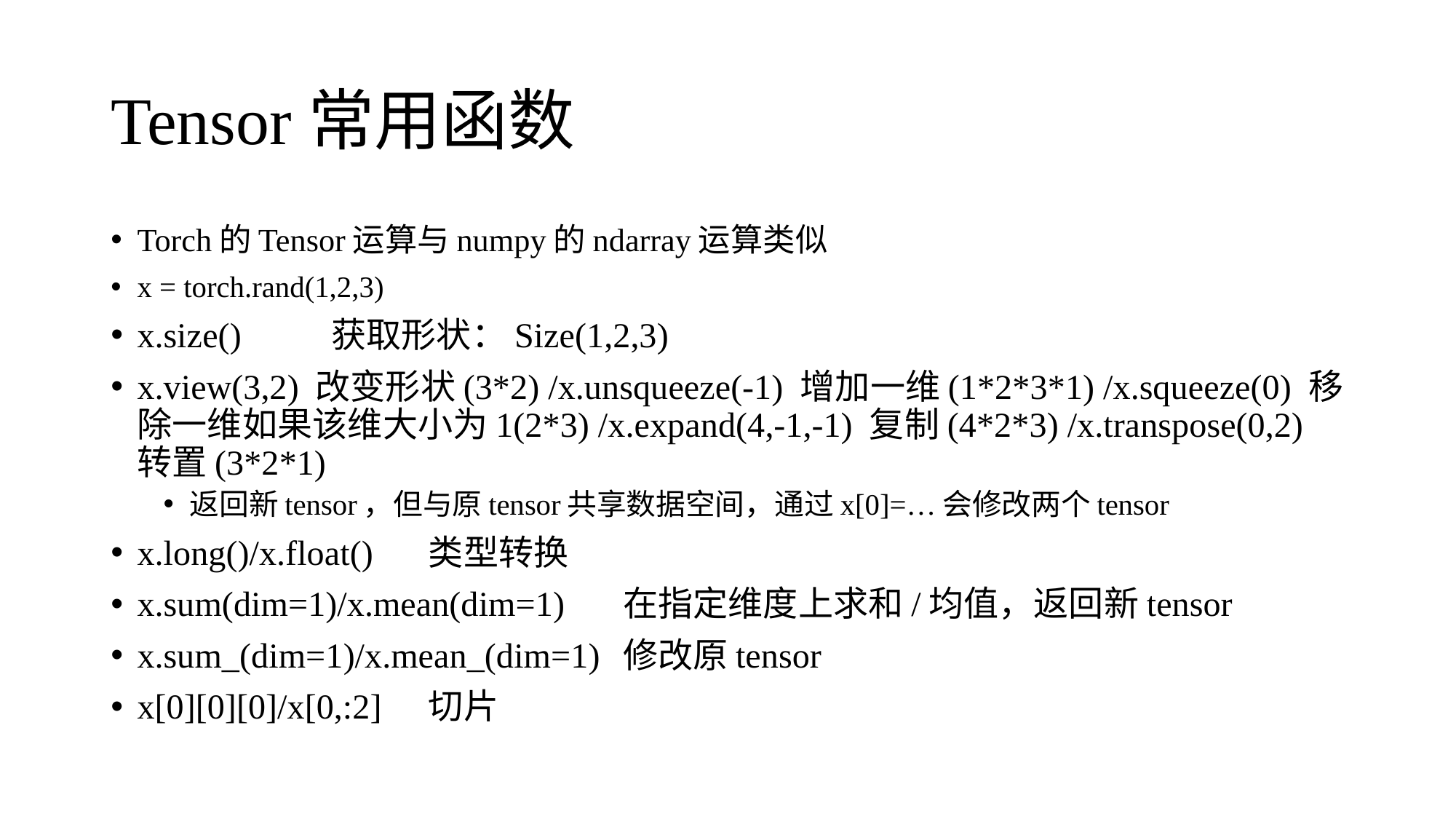

# Tensor常用函数
Torch的Tensor运算与numpy的ndarray运算类似
x = torch.rand(1,2,3)
x.size()	获取形状：Size(1,2,3)
x.view(3,2) 改变形状(3*2) /x.unsqueeze(-1) 增加一维(1*2*3*1) /x.squeeze(0) 移除一维如果该维大小为1(2*3) /x.expand(4,-1,-1) 复制(4*2*3) /x.transpose(0,2)  转置(3*2*1)
返回新tensor，但与原tensor共享数据空间，通过x[0]=…会修改两个tensor
x.long()/x.float()	类型转换
x.sum(dim=1)/x.mean(dim=1)	在指定维度上求和/均值，返回新tensor
x.sum_(dim=1)/x.mean_(dim=1)	修改原tensor
x[0][0][0]/x[0,:2]	切片